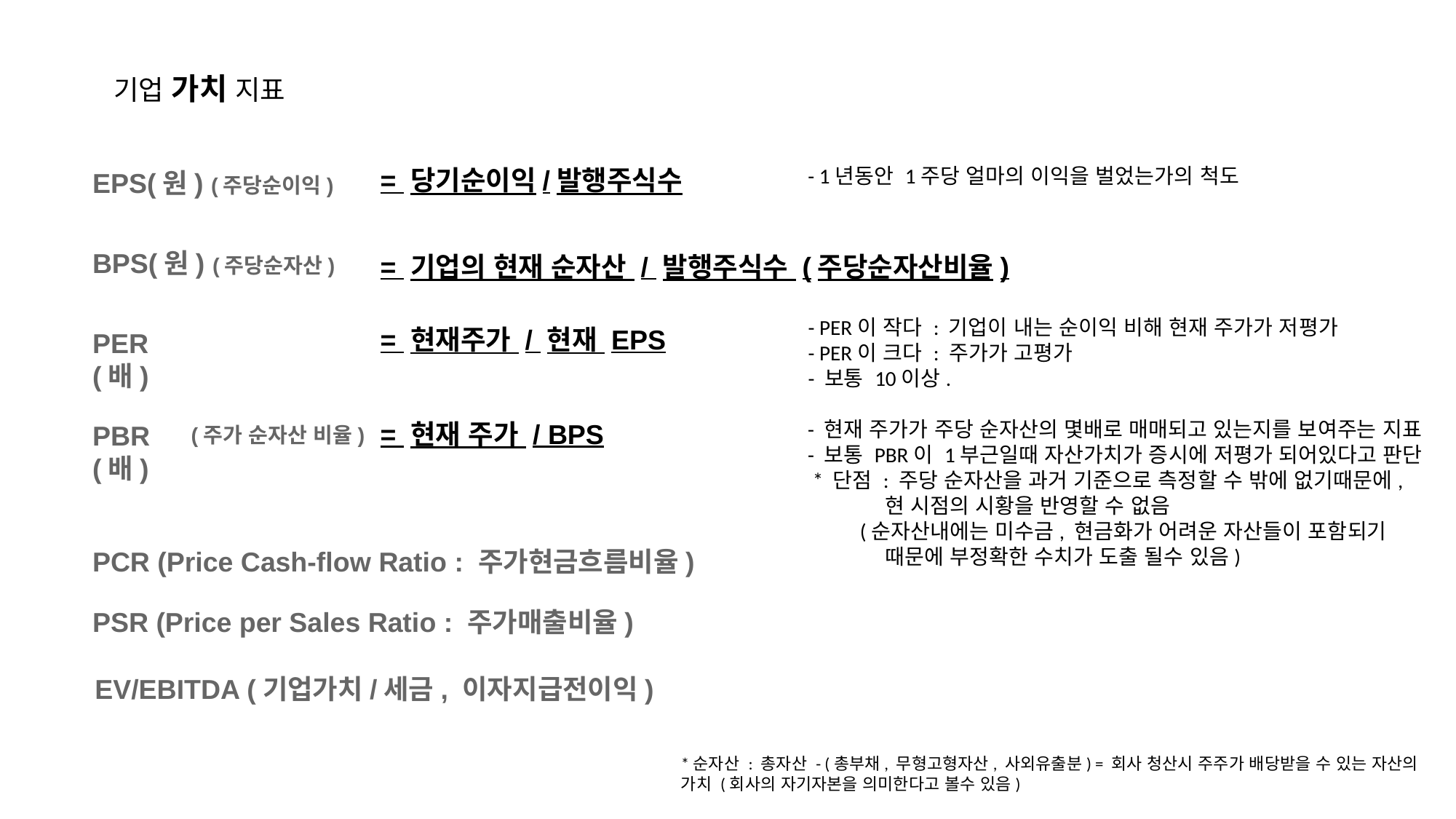

기업 가치 지표
- 1년동안 1주당 얼마의 이익을 벌었는가의 척도
= 당기순이익/발행주식수
EPS(원) (주당순이익)
BPS(원) (주당순자산)
= 기업의 현재 순자산 / 발행주식수 (주당순자산비율)
- PER이 작다 : 기업이 내는 순이익 비해 현재 주가가 저평가
- PER이 크다 : 주가가 고평가
- 보통 10이상.
= 현재주가 / 현재 EPS
PER(배)
- 현재 주가가 주당 순자산의 몇배로 매매되고 있는지를 보여주는 지표
- 보통 PBR이 1부근일때 자산가치가 증시에 저평가 되어있다고 판단
 * 단점 : 주당 순자산을 과거 기준으로 측정할 수 밖에 없기때문에,
            현 시점의 시황을 반영할 수 없음
           (순자산내에는 미수금, 현금화가 어려운 자산들이 포함되기
            때문에 부정확한 수치가 도출 될수 있음)
= 현재 주가 / BPS
PBR(배)
(주가 순자산 비율)
PCR (Price Cash-flow Ratio : 주가현금흐름비율)
PSR (Price per Sales Ratio : 주가매출비율)
EV/EBITDA (기업가치/세금, 이자지급전이익)
*순자산 : 총자산 - (총부채, 무형고형자산, 사외유출분) = 회사 청산시 주주가 배당받을 수 있는 자산의 가치 (회사의 자기자본을 의미한다고 볼수 있음)